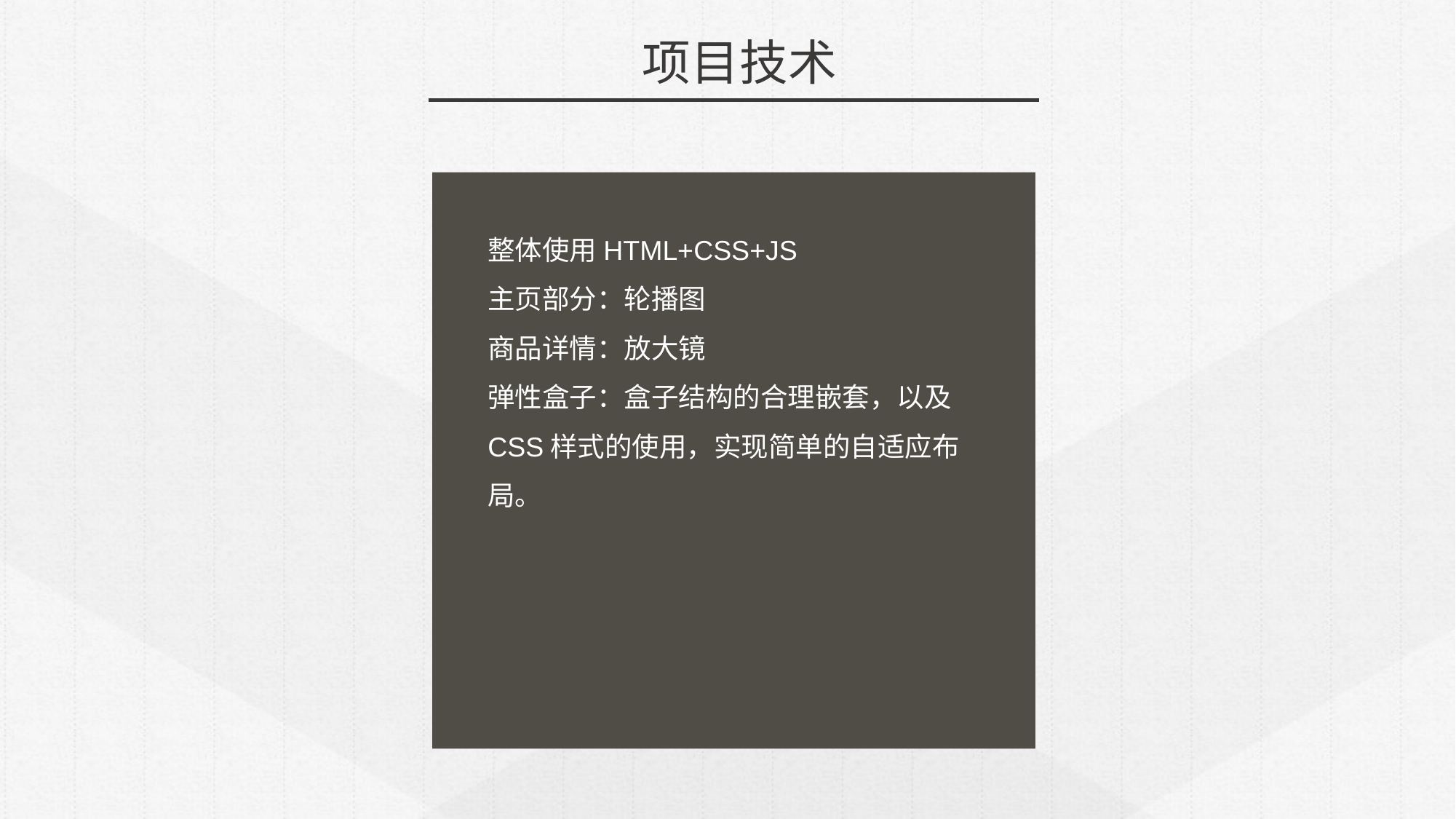

项目技术

整体使用HTML+CSS+JS
主页部分：轮播图
商品详情：放大镜
弹性盒子：盒子结构的合理嵌套，以及CSS样式的使用，实现简单的自适应布局。